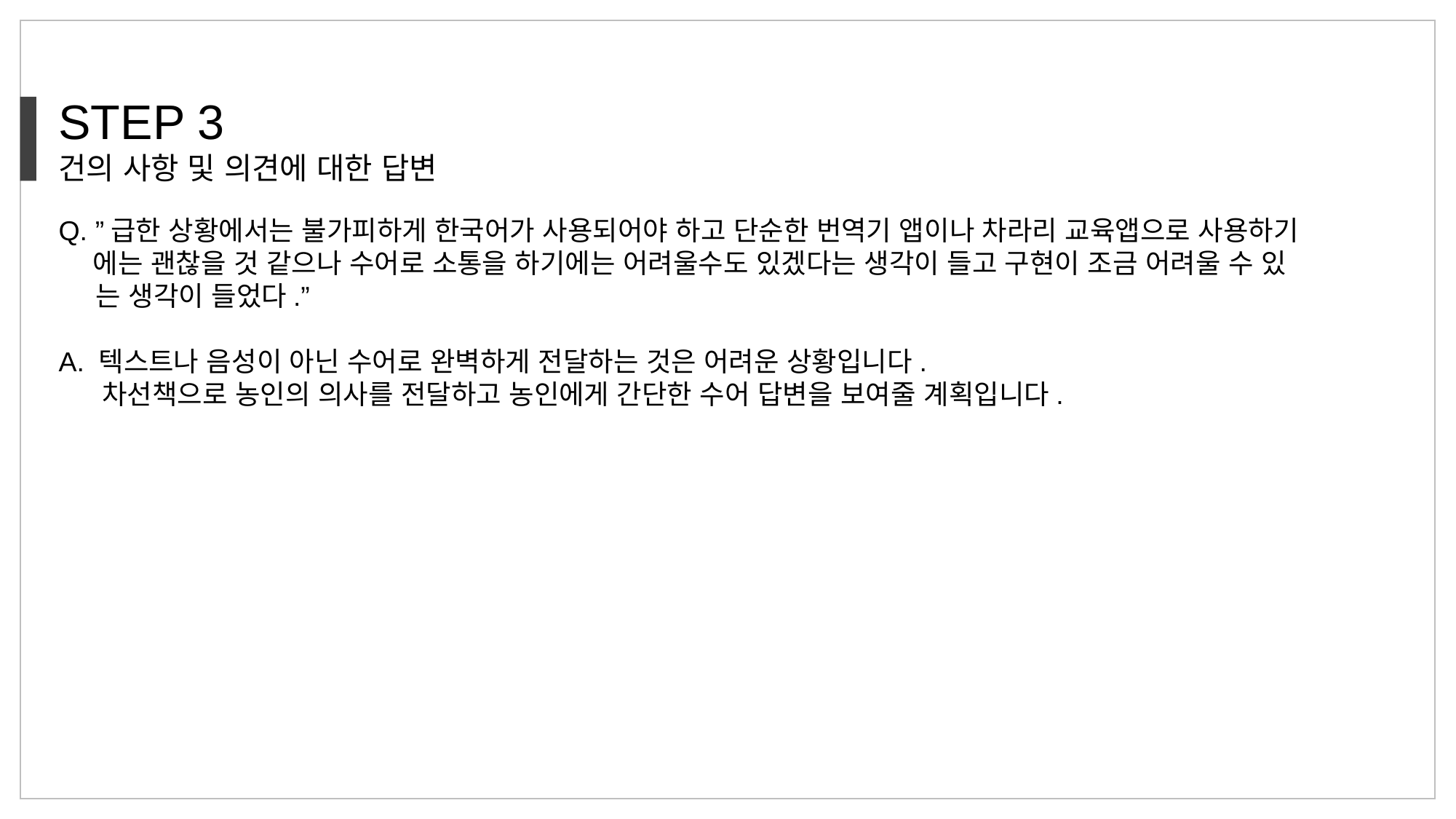

STEP 3
건의 사항 및 의견에 대한 답변

Q. ”급한 상황에서는 불가피하게 한국어가 사용되어야 하고 단순한 번역기 앱이나 차라리 교육앱으로 사용하기
    에는 괜찮을 것 같으나 수어로 소통을 하기에는 어려울수도 있겠다는 생각이 들고 구현이 조금 어려울 수 있
    는 생각이 들었다.”

A. 텍스트나 음성이 아닌 수어로 완벽하게 전달하는 것은 어려운 상황입니다.
     차선책으로 농인의 의사를 전달하고 농인에게 간단한 수어 답변을 보여줄 계획입니다.